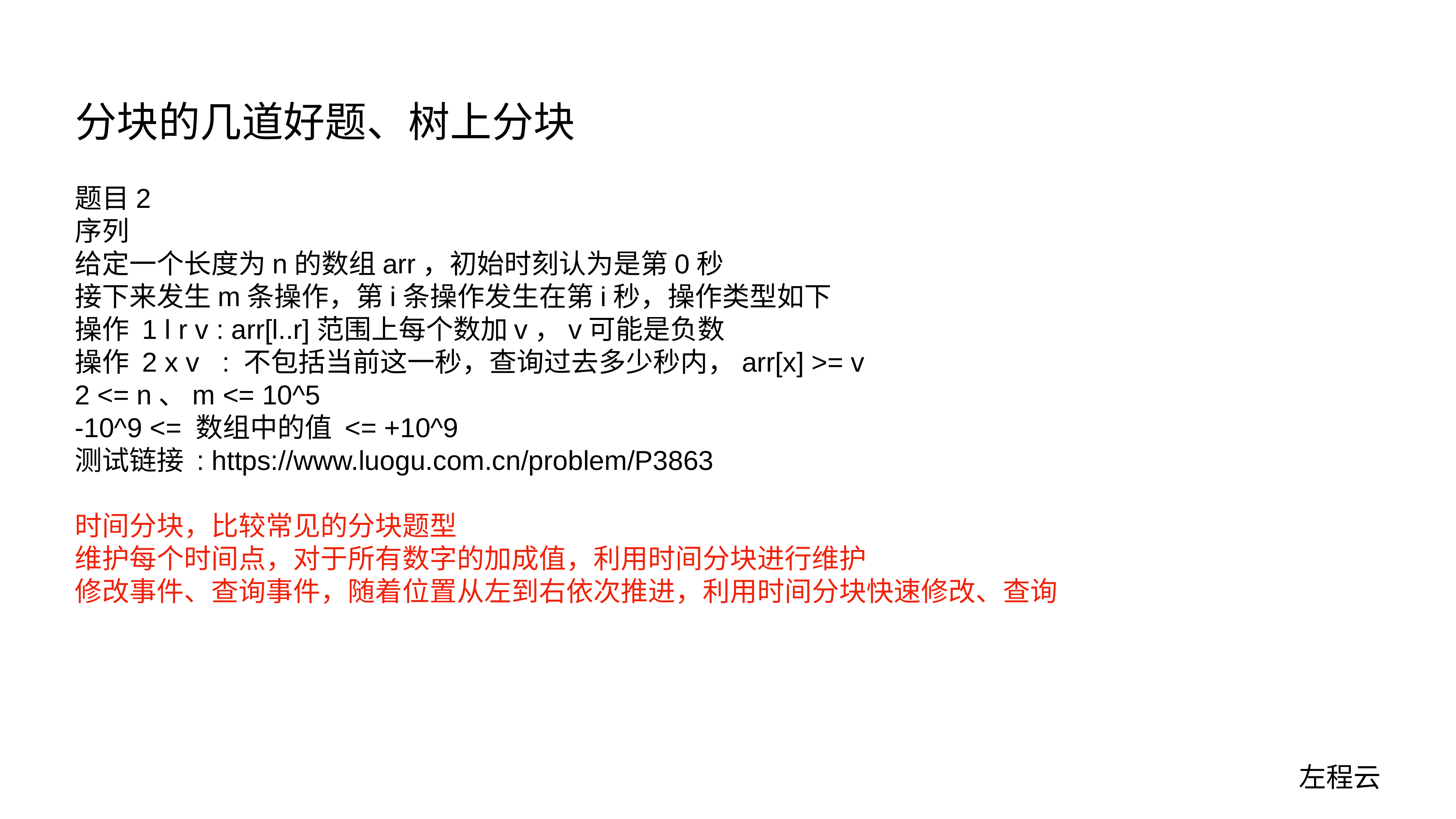

# 分块的几道好题、树上分块
题目2
序列
给定一个长度为n的数组arr，初始时刻认为是第0秒
接下来发生m条操作，第i条操作发生在第i秒，操作类型如下
操作 1 l r v : arr[l..r]范围上每个数加v，v可能是负数
操作 2 x v   : 不包括当前这一秒，查询过去多少秒内，arr[x] >= v
2 <= n、m <= 10^5
-10^9 <= 数组中的值 <= +10^9
测试链接 : https://www.luogu.com.cn/problem/P3863

时间分块，比较常见的分块题型
维护每个时间点，对于所有数字的加成值，利用时间分块进行维护
修改事件、查询事件，随着位置从左到右依次推进，利用时间分块快速修改、查询
左程云